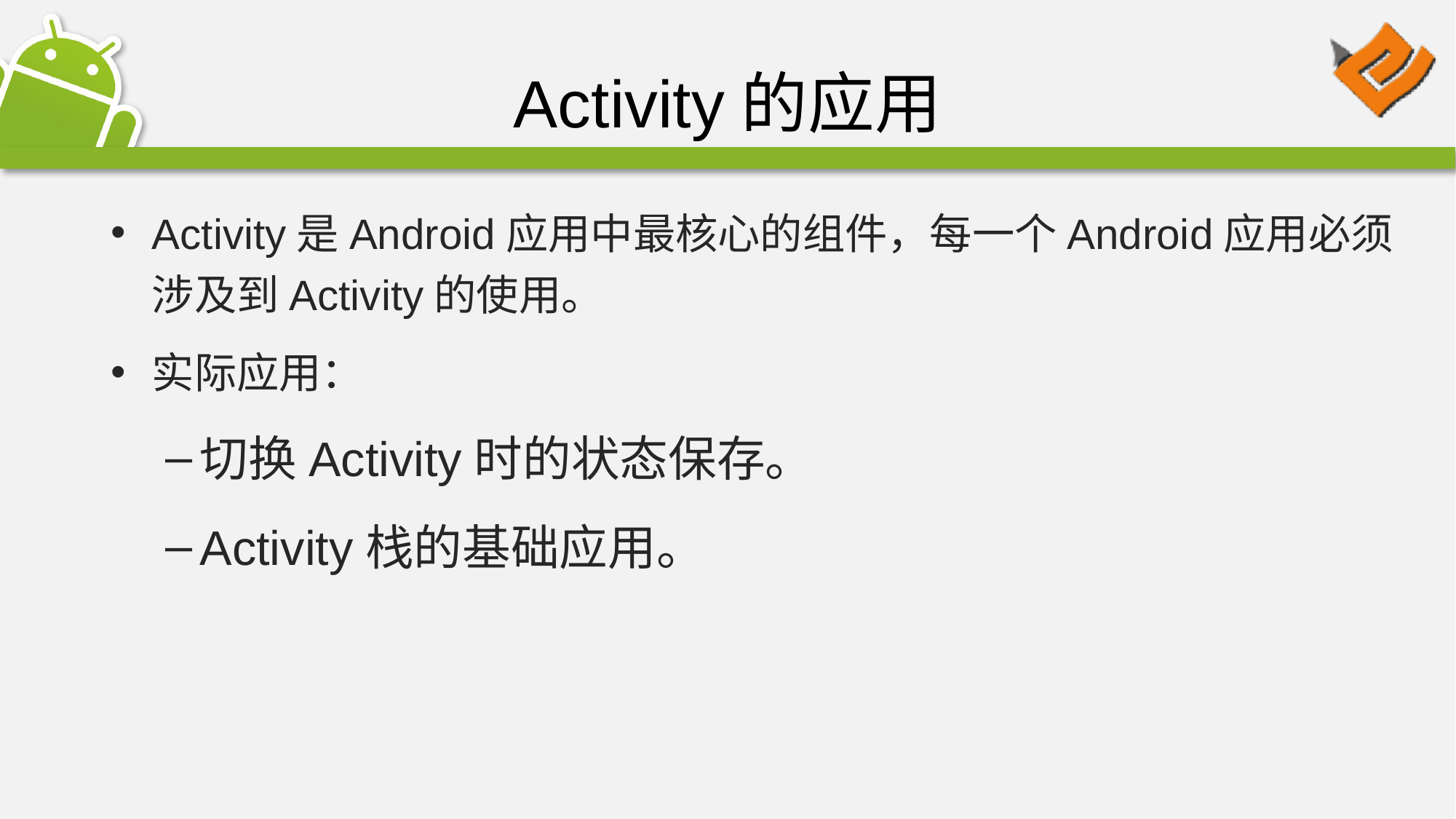

# Activity的应用
Activity是Android应用中最核心的组件，每一个Android应用必须涉及到Activity的使用。
实际应用：
切换Activity时的状态保存。
Activity栈的基础应用。